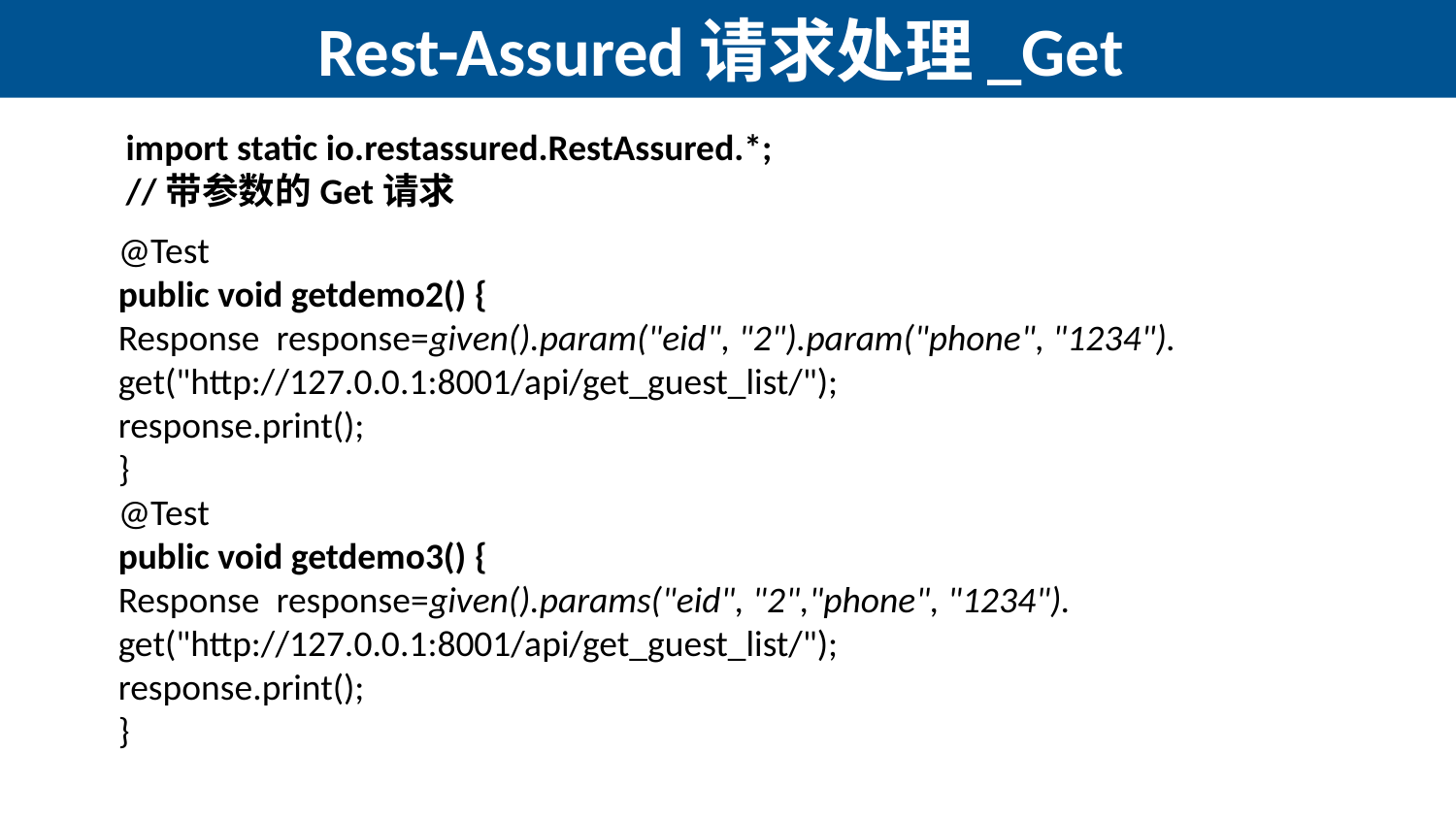

# Rest-Assured请求处理_Get
import static io.restassured.RestAssured.*;
//带参数的Get请求
@Test
public void getdemo2() {
Response  response=given().param("eid", "2").param("phone", "1234").
get("http://127.0.0.1:8001/api/get_guest_list/");
response.print();
}
@Test
public void getdemo3() {
Response  response=given().params("eid", "2","phone", "1234").
get("http://127.0.0.1:8001/api/get_guest_list/");
response.print();
}